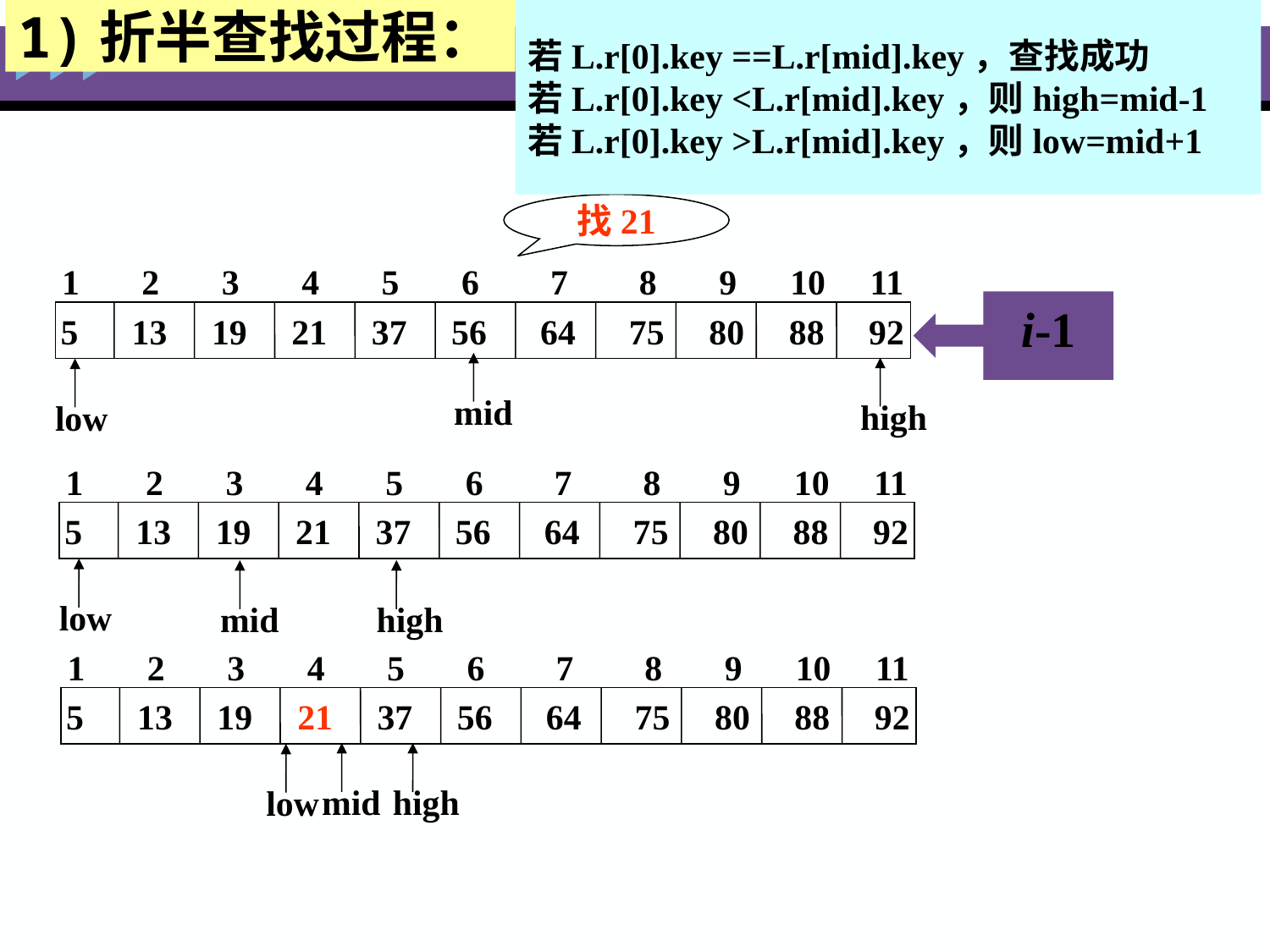

1)折半查找过程：
若L.r[0].key ==L.r[mid].key，查找成功
若L.r[0].key <L.r[mid].key，则high=mid-1
若L.r[0].key >L.r[mid].key，则low=mid+1
找21
1       2       3       4       5       6        7        8       9      10     11

5      13     19     21     37     56      64      75     80     88     92
i-1

mid

high

low
1       2       3       4       5       6        7        8       9      10     11

5      13     19     21     37     56      64      75     80     88     92

low

mid

high
1       2       3       4       5       6        7        8       9      10     11

5      13     19     21     37     56      64      75     80     88     92

mid

high

low